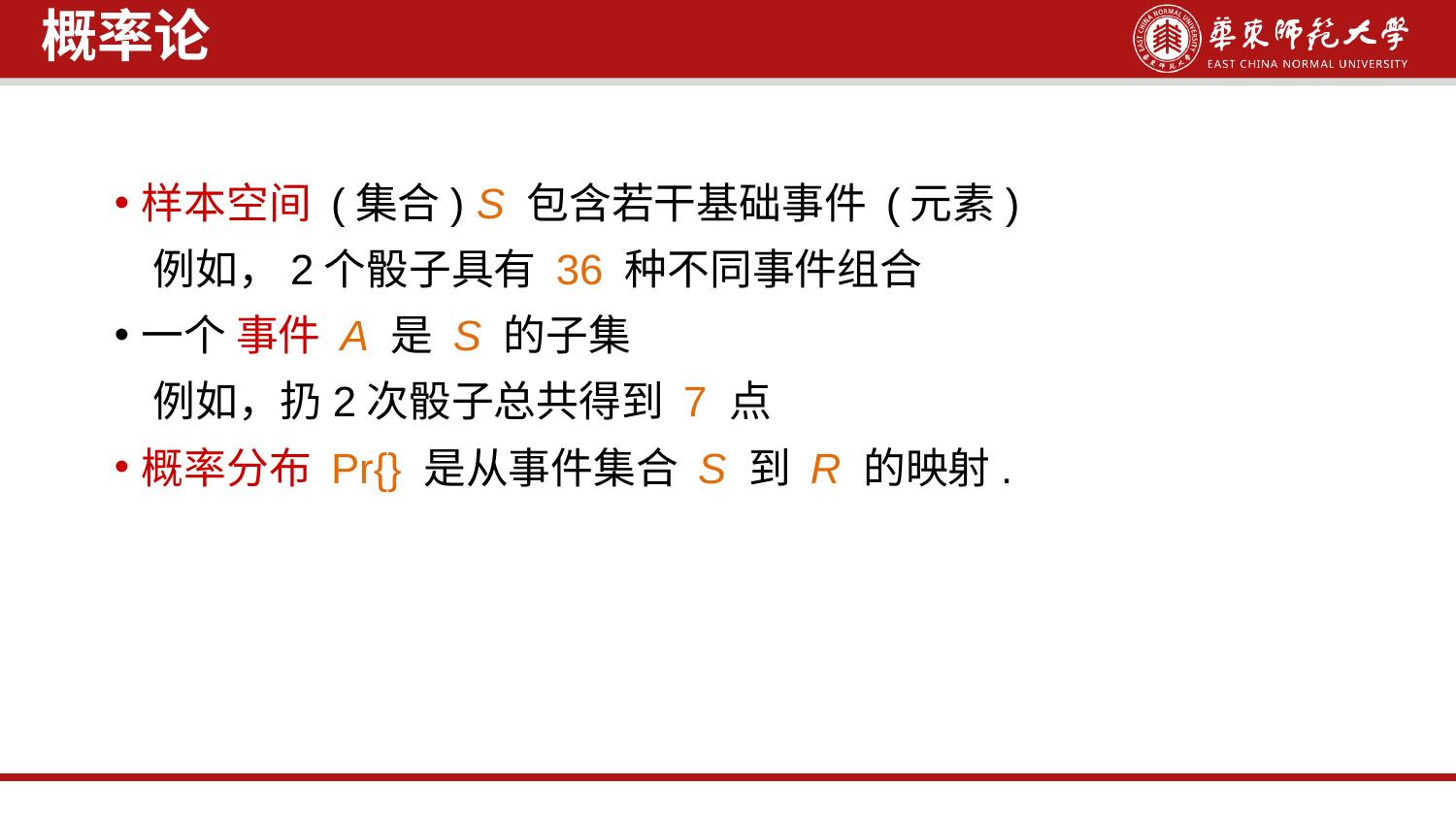

概率论
样本空间 (集合) S 包含若干基础事件 (元素)
   例如，2个骰子具有 36 种不同事件组合
一个 事件 A 是 S 的子集
   例如，扔2次骰子总共得到 7 点
概率分布 Pr{} 是从事件集合 S 到 R 的映射.